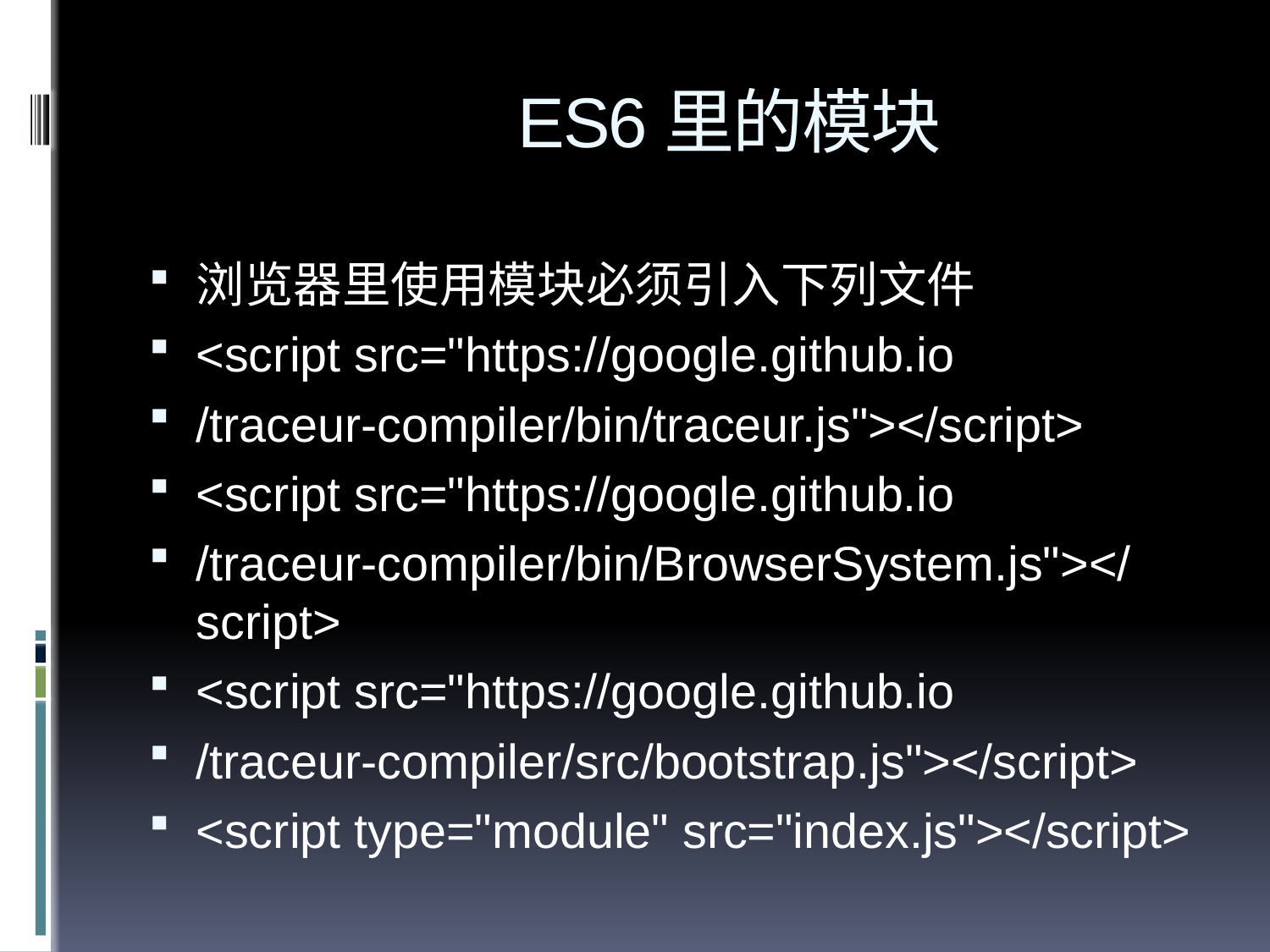

# ES6里的模块
浏览器里使用模块必须引入下列文件
<script src="https://google.github.io
/traceur-compiler/bin/traceur.js"></script>
<script src="https://google.github.io
/traceur-compiler/bin/BrowserSystem.js"></script>
<script src="https://google.github.io
/traceur-compiler/src/bootstrap.js"></script>
<script type="module" src="index.js"></script>